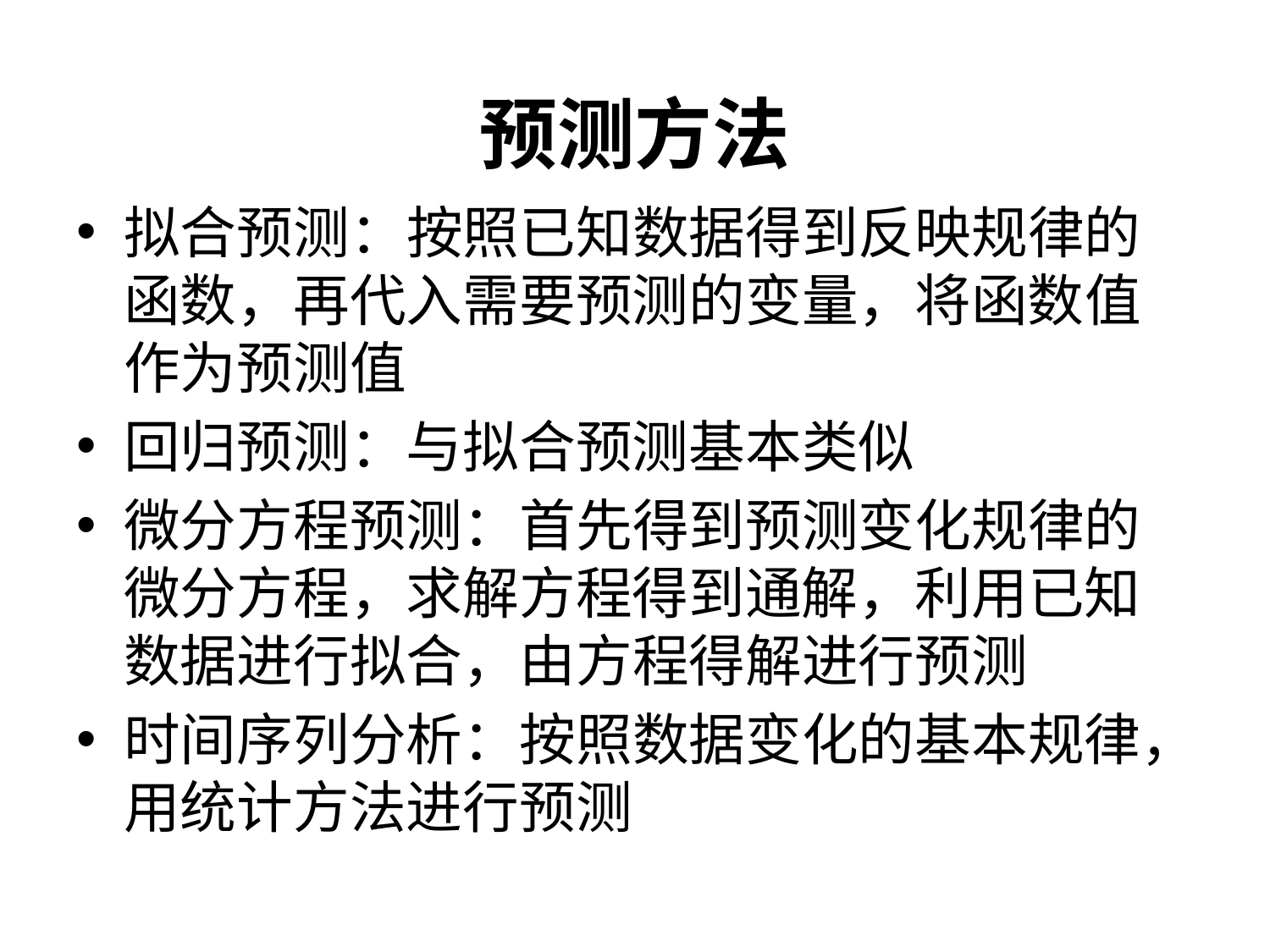

预测方法
拟合预测：按照已知数据得到反映规律的函数，再代入需要预测的变量，将函数值作为预测值
回归预测：与拟合预测基本类似
微分方程预测：首先得到预测变化规律的微分方程，求解方程得到通解，利用已知数据进行拟合，由方程得解进行预测
时间序列分析：按照数据变化的基本规律，用统计方法进行预测